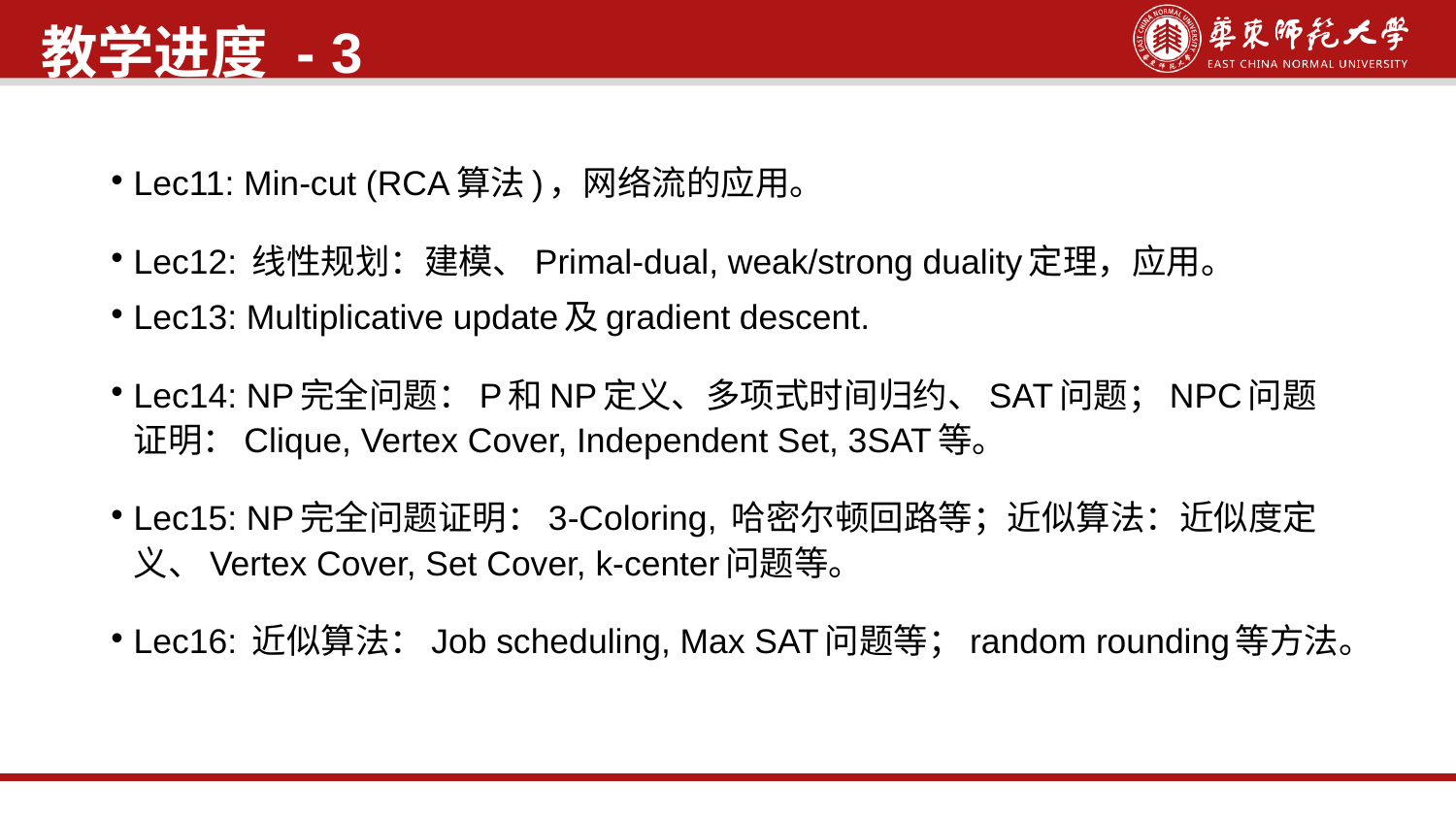

教学进度 - 3
Lec11: Min-cut (RCA算法)，网络流的应用。

Lec12: 线性规划：建模、Primal-dual, weak/strong duality定理，应用。
Lec13: Multiplicative update及gradient descent.

Lec14: NP完全问题：P和NP定义、多项式时间归约、SAT问题；NPC问题证明：Clique, Vertex Cover, Independent Set, 3SAT等。

Lec15: NP完全问题证明：3-Coloring, 哈密尔顿回路等；近似算法：近似度定义、Vertex Cover, Set Cover, k-center问题等。

Lec16: 近似算法：Job scheduling, Max SAT问题等；random rounding等方法。